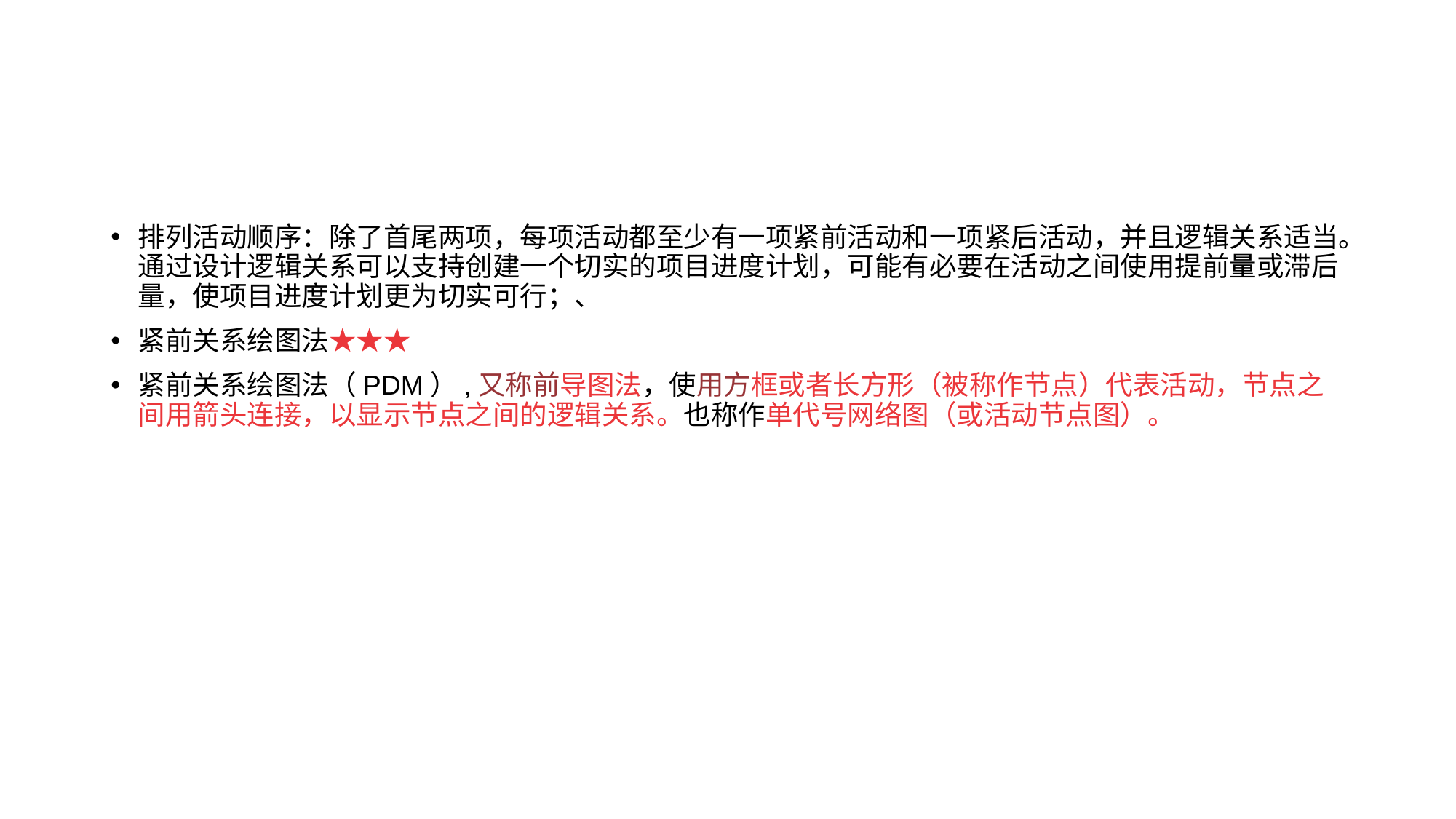

#
排列活动顺序：除了首尾两项，每项活动都至少有一项紧前活动和一项紧后活动，并且逻辑关系适当。通过设计逻辑关系可以支持创建一个切实的项目进度计划，可能有必要在活动之间使用提前量或滞后量，使项目进度计划更为切实可行；、
紧前关系绘图法★★★
紧前关系绘图法（PDM）,又称前导图法，使用方框或者长方形（被称作节点）代表活动，节点之间用箭头连接，以显示节点之间的逻辑关系。也称作单代号网络图（或活动节点图）。